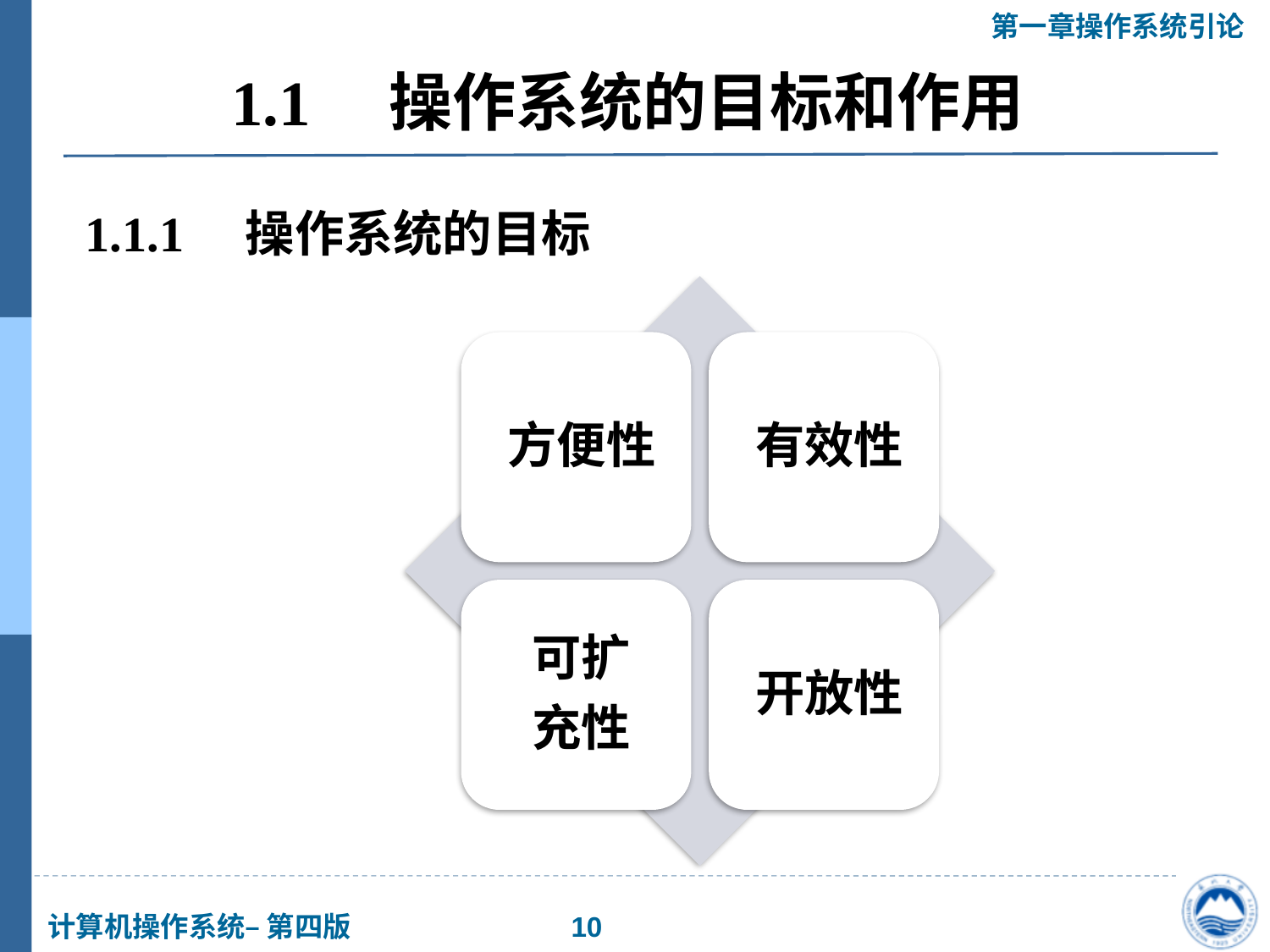

# 1.1　操作系统的目标和作用
1.1.1　操作系统的目标
方便性
有效性
可扩
充性
开放性